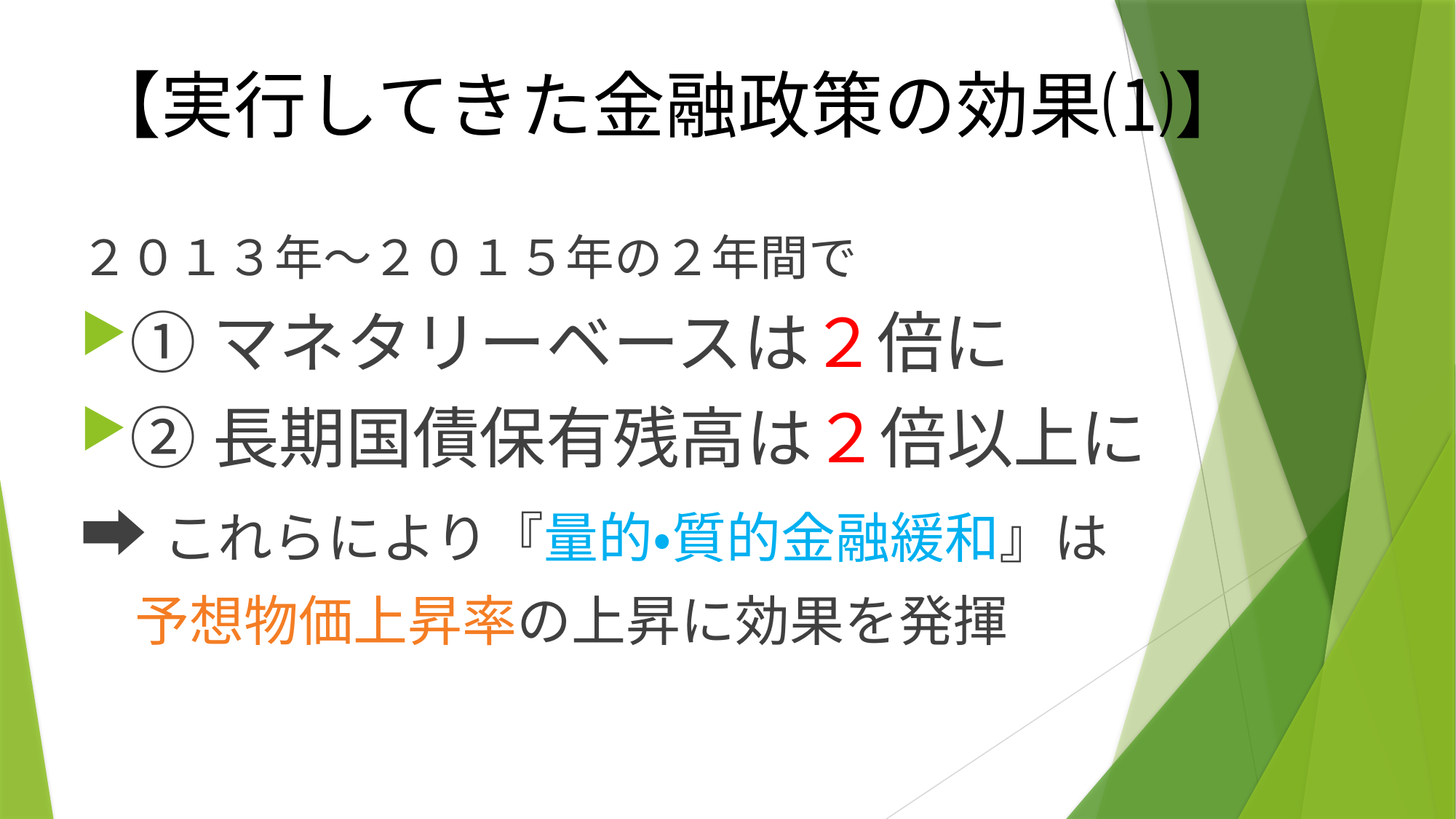

# 【実行してきた金融政策の効果⑴】
２０１３年～２０１５年の２年間で
①マネタリーベースは２倍に
②長期国債保有残高は２倍以上に
➡これらにより『量的・質的金融緩和』は
　予想物価上昇率の上昇に効果を発揮